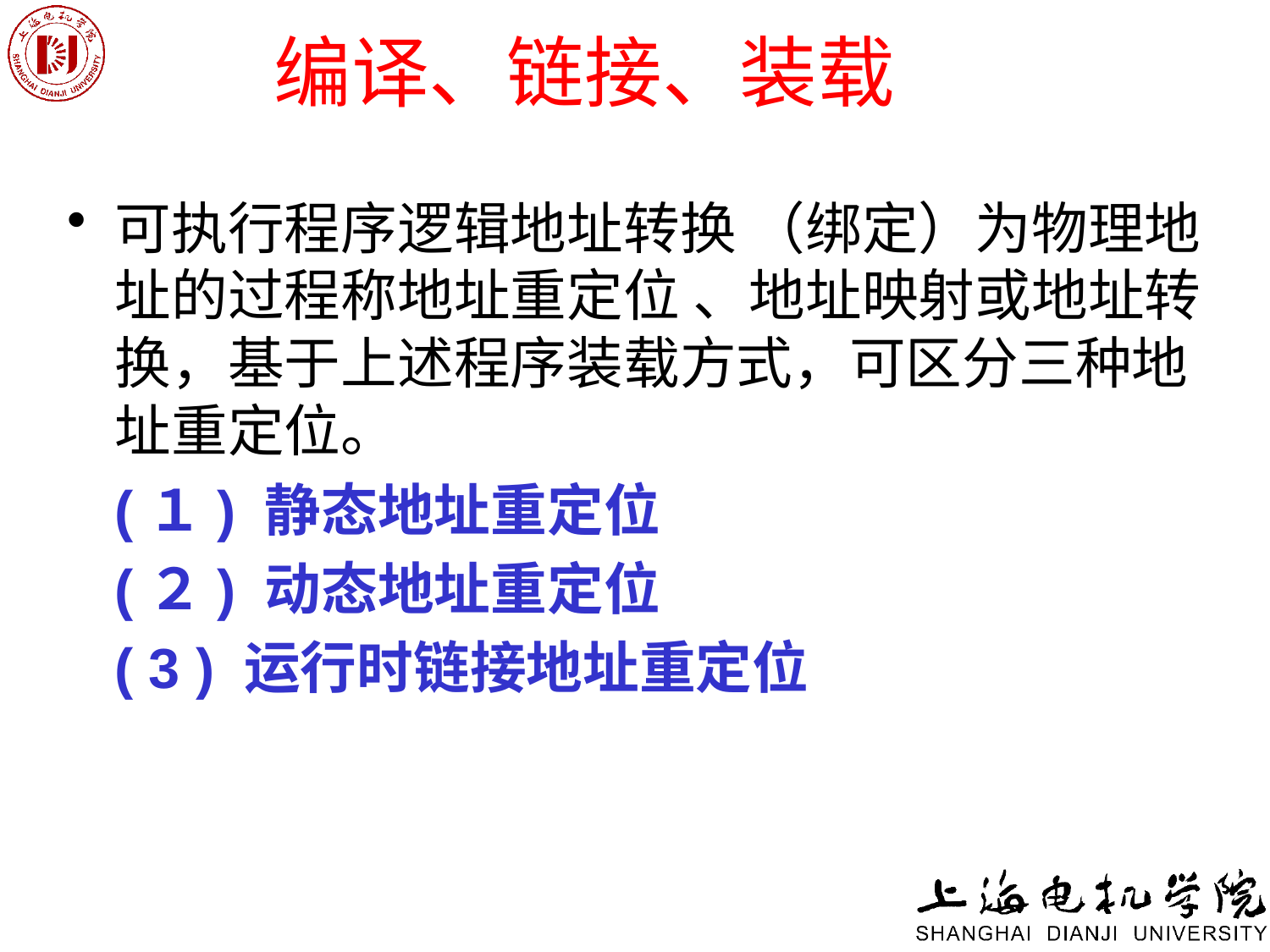

# 编译、链接、装载
可执行程序逻辑地址转换 （绑定）为物理地址的过程称地址重定位 、地址映射或地址转换，基于上述程序装载方式，可区分三种地址重定位。
   (１) 静态地址重定位
   (２) 动态地址重定位
   ( 3 ) 运行时链接地址重定位